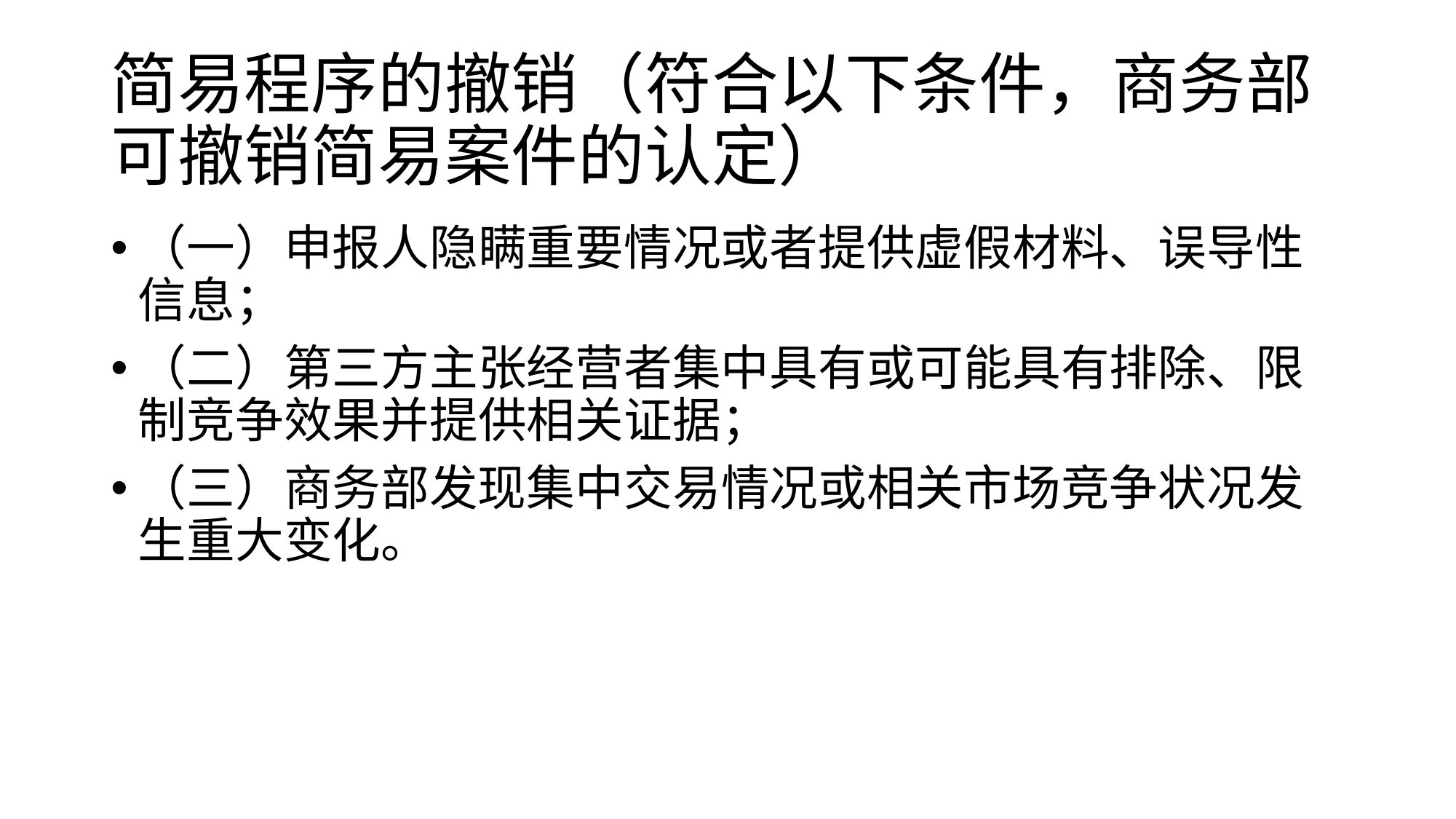

# 简易程序的撤销（符合以下条件，商务部可撤销简易案件的认定）
（一）申报人隐瞒重要情况或者提供虚假材料、误导性信息；
（二）第三方主张经营者集中具有或可能具有排除、限制竞争效果并提供相关证据；
（三）商务部发现集中交易情况或相关市场竞争状况发生重大变化。